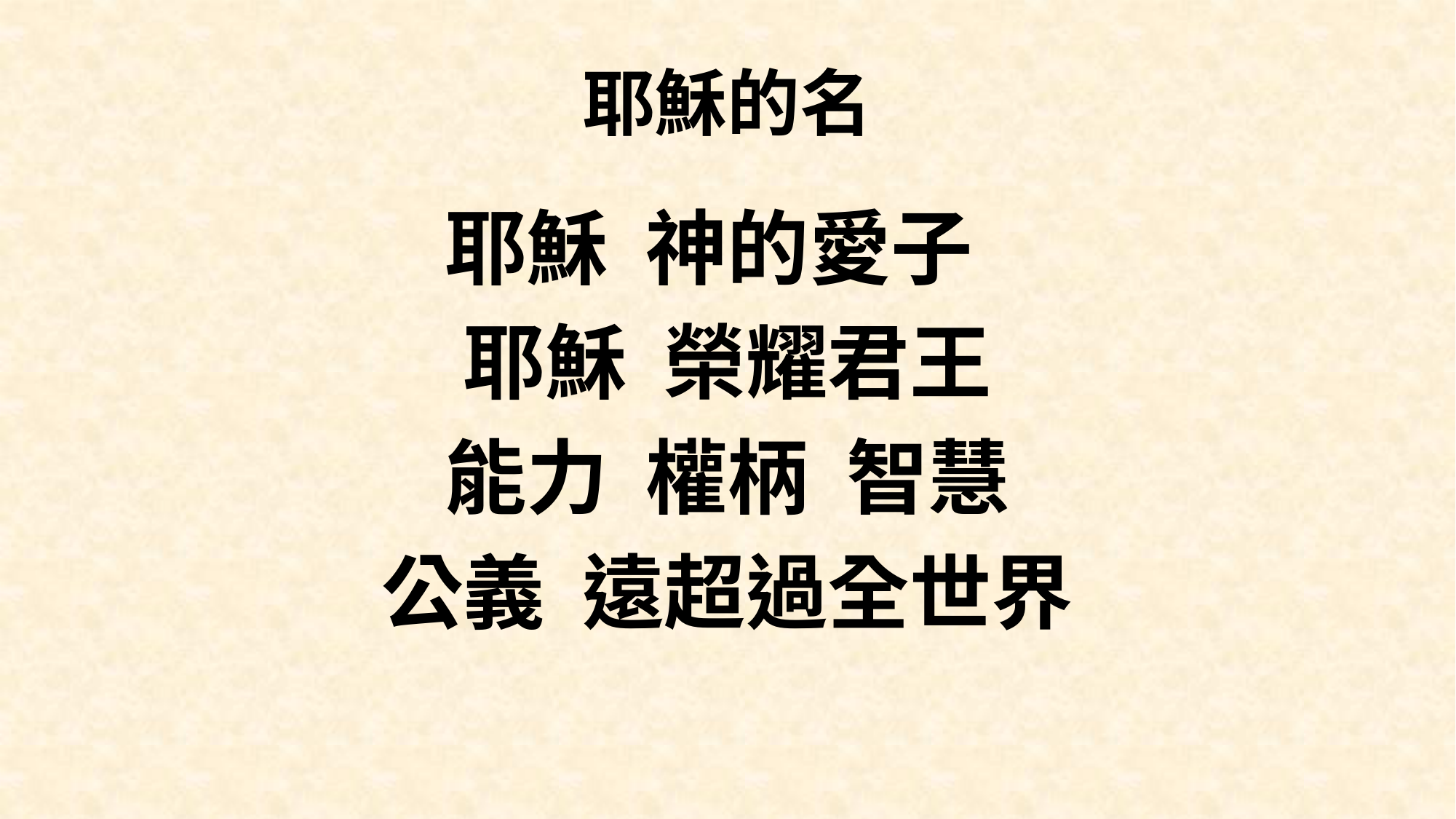

# 耶穌的名
耶穌  神的愛子
耶穌  榮耀君王
能力  權柄  智慧
公義  遠超過全世界